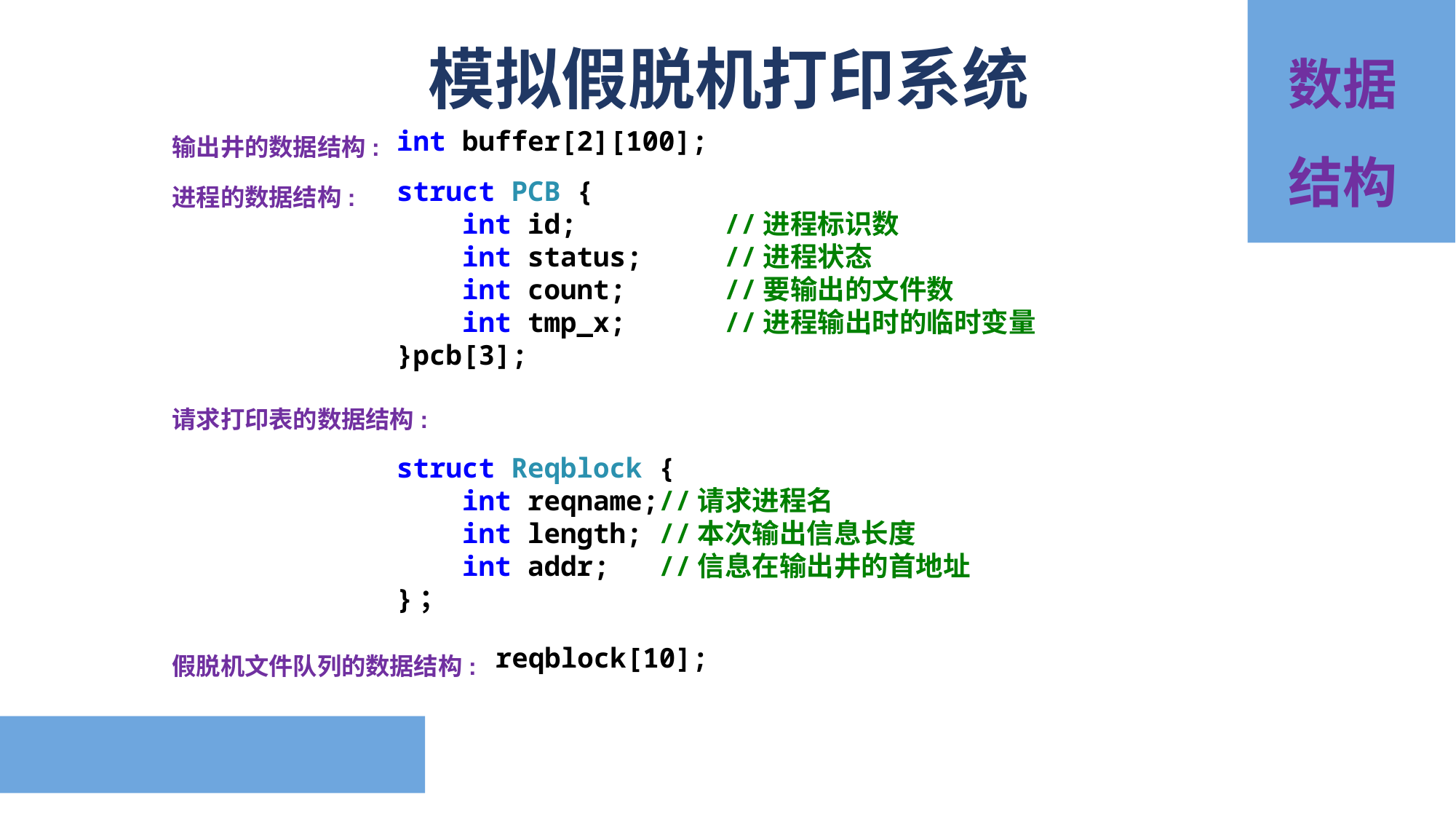

模拟假脱机打印系统
数据结构
输出井的数据结构:
int buffer[2][100];
进程的数据结构:
struct PCB {
    int id;         //进程标识数
    int status;     //进程状态
    int count;      //要输出的文件数
    int tmp_x;      //进程输出时的临时变量
}pcb[3];
e7d195523061f1c0d318120d6aeaf1b6ccceb6ba3da59c0775C5DE19DDDEBC09ED96DBD9900D9848D623ECAD1D4904B78047D0015C22C8BE97228BE8B5BFF08FE7A3AE04126DA07312A96C0F69F9BAB74C46B725AFB1A708D984D37AD95344670D96AF8C99654830F8DAEB8AF963DFE993C5D0331C1EA2F2EA108BE97C097A48A3D9250F9A4B2FBB
请求打印表的数据结构:
struct Reqblock {
    int reqname;//请求进程名
    int length; //本次输出信息长度
    int addr;   //信息在输出井的首地址
}；
假脱机文件队列的数据结构:
reqblock[10];